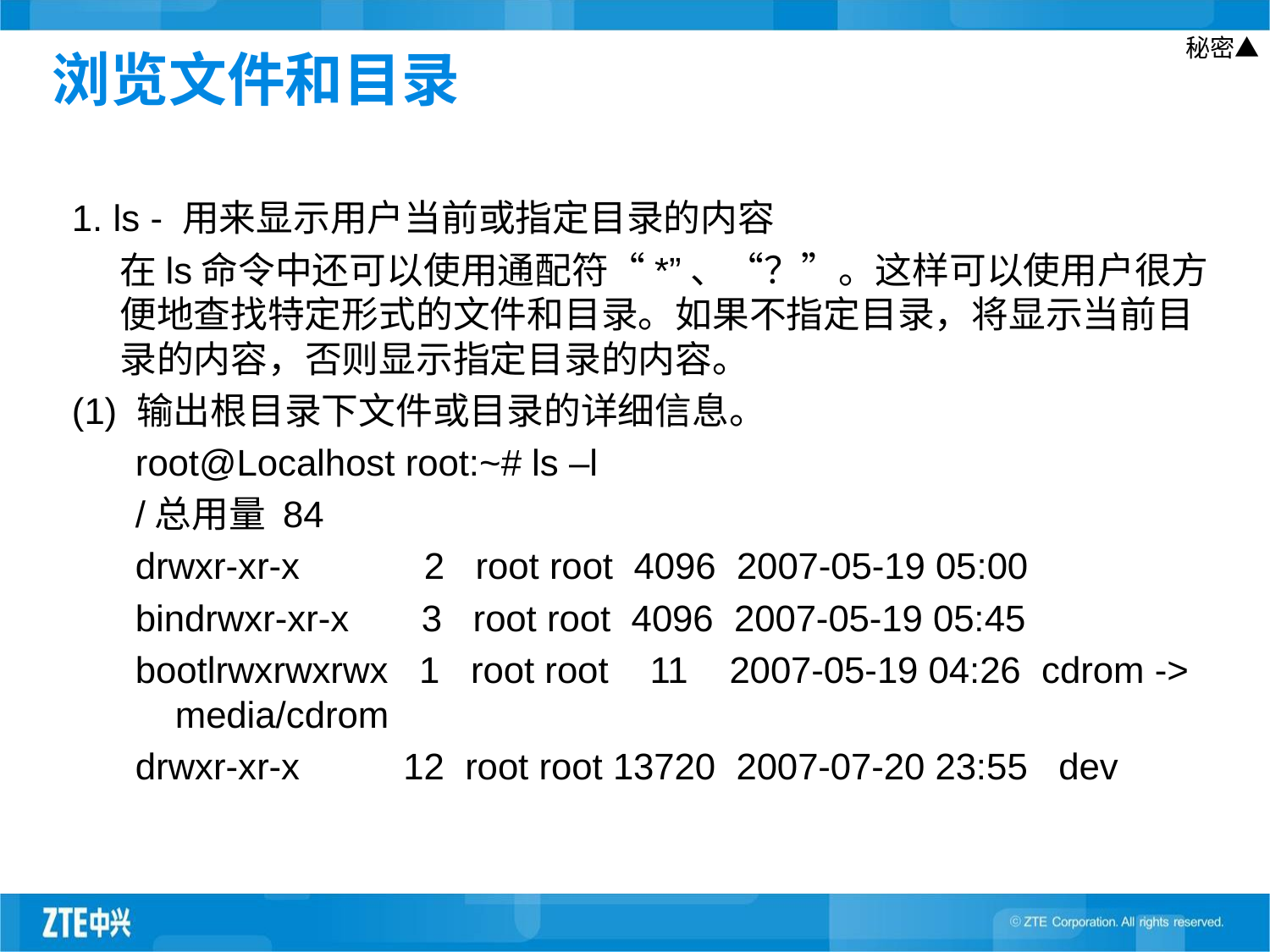

# 浏览文件和目录
1. ls - 用来显示用户当前或指定目录的内容
	在ls命令中还可以使用通配符“*”、“？”。这样可以使用户很方便地查找特定形式的文件和目录。如果不指定目录，将显示当前目录的内容，否则显示指定目录的内容。
(1) 输出根目录下文件或目录的详细信息。
root@Localhost root:~# ls –l
/总用量 84
drwxr-xr-x            2   root root  4096  2007-05-19 05:00
bindrwxr-xr-x       3   root root  4096  2007-05-19 05:45
bootlrwxrwxrwx   1   root root    11    2007-05-19 04:26  cdrom -> media/cdrom
drwxr-xr-x          12  root root 13720  2007-07-20 23:55   dev